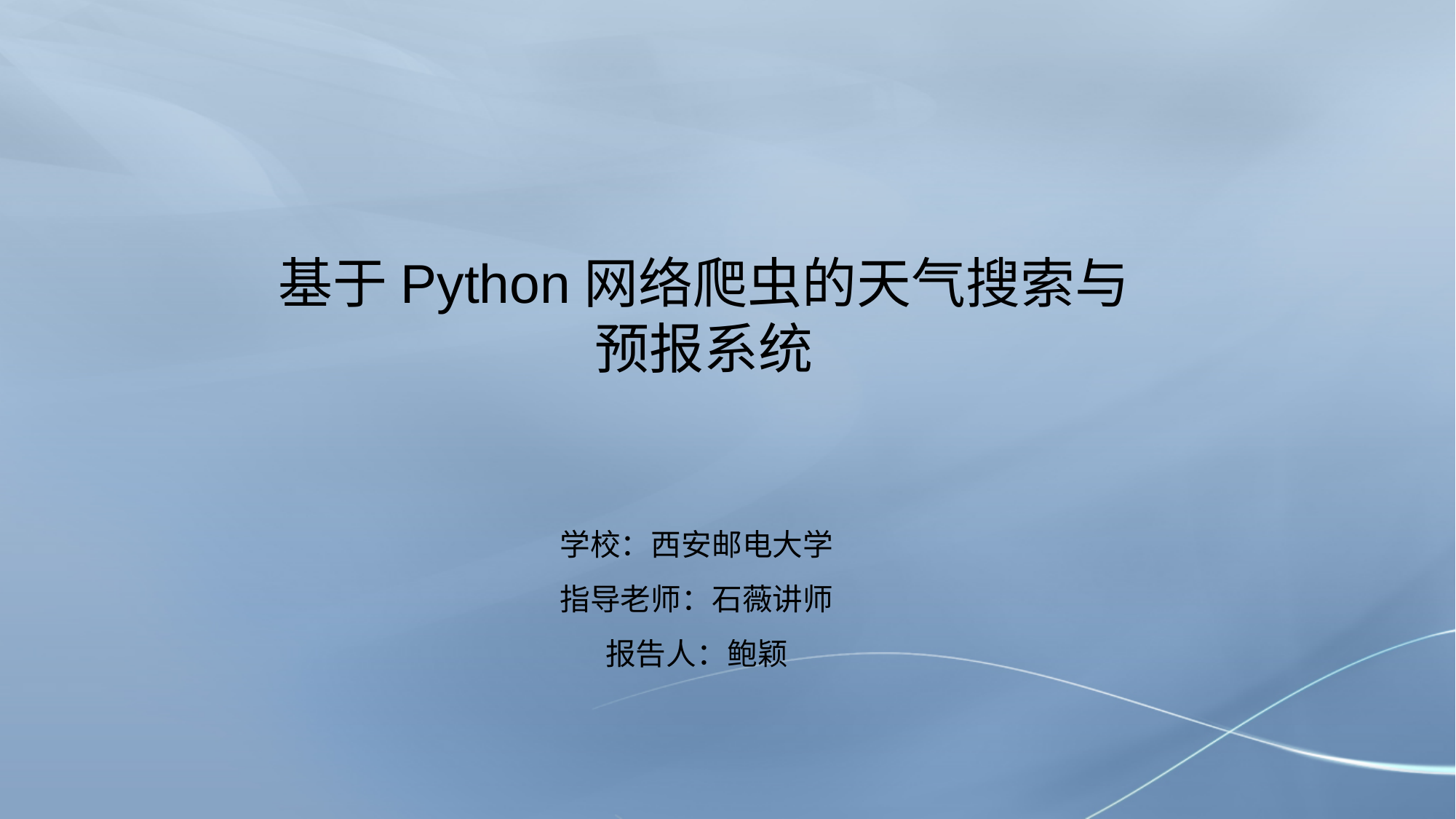

# 基于Python网络爬虫的天气搜索与 预报系统

学校：西安邮电大学
指导老师：石薇讲师
报告人：鲍颖